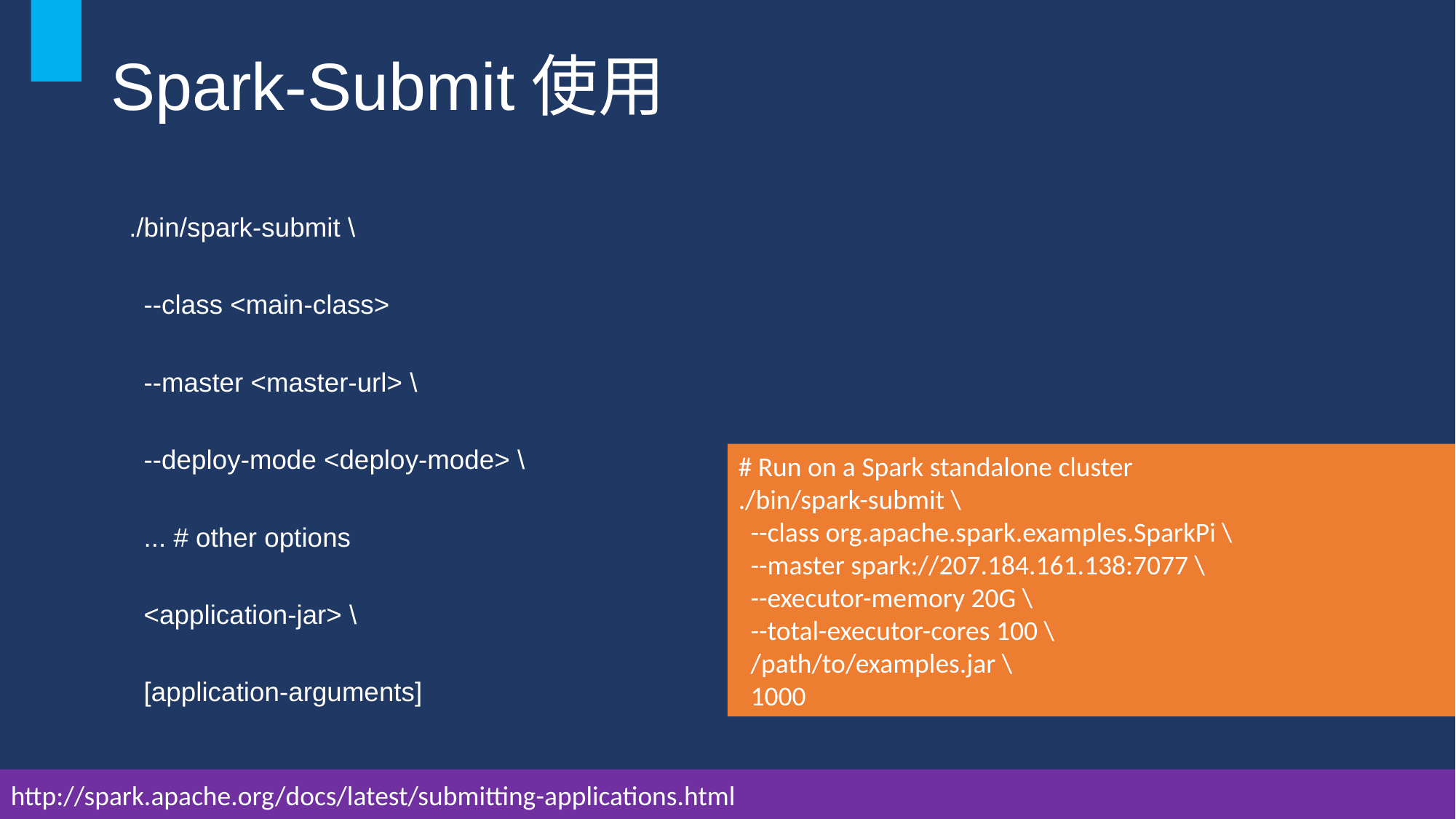

# Spark-Submit使用
./bin/spark-submit \
  --class <main-class>
  --master <master-url> \
  --deploy-mode <deploy-mode> \
  ... # other options
  <application-jar> \
  [application-arguments]
# Run on a Spark standalone cluster
./bin/spark-submit \
  --class org.apache.spark.examples.SparkPi \
  --master spark://207.184.161.138:7077 \
  --executor-memory 20G \
  --total-executor-cores 100 \
  /path/to/examples.jar \
  1000
http://spark.apache.org/docs/latest/submitting-applications.html